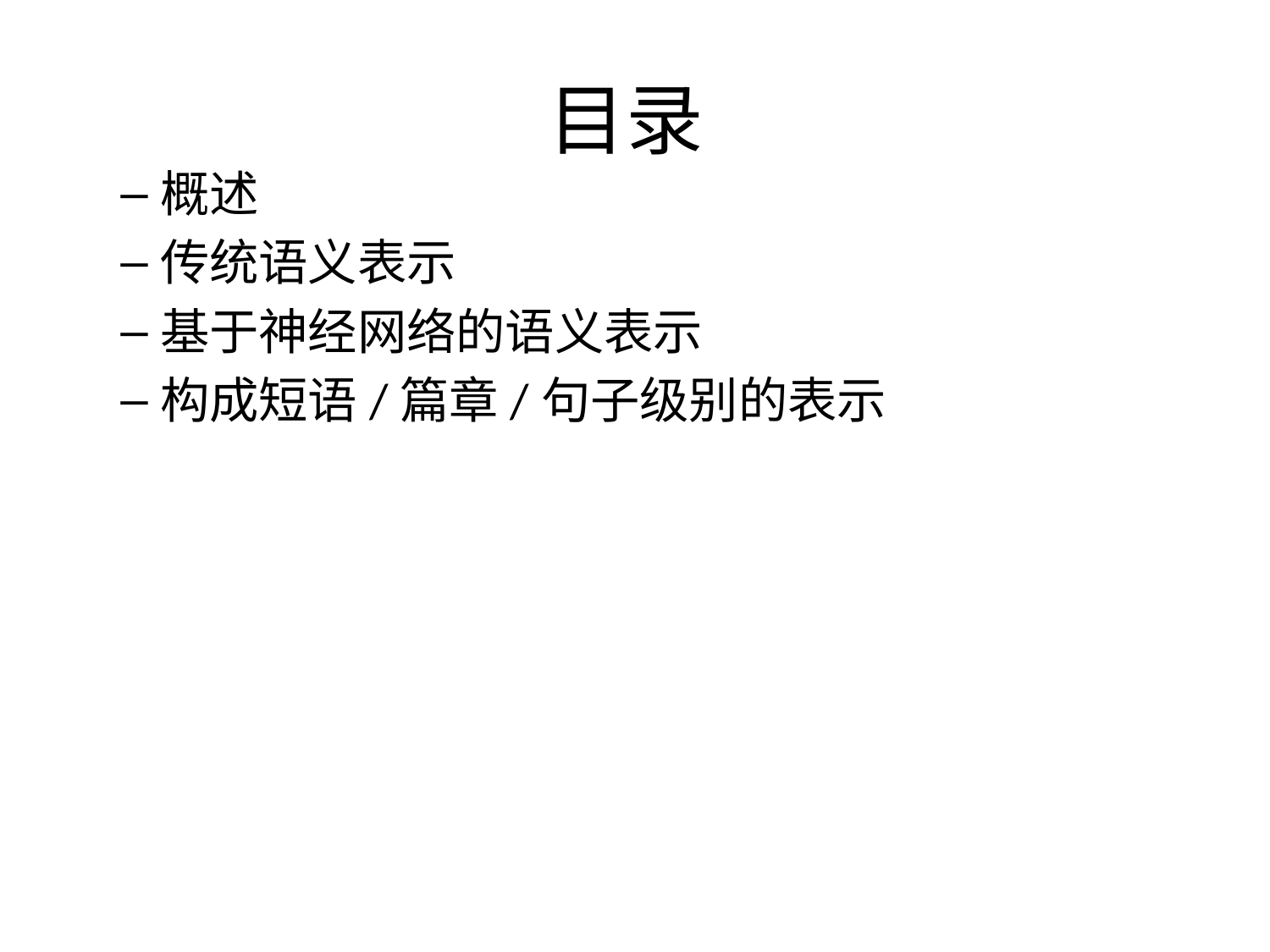

# 目录
概述
传统语义表示
基于神经网络的语义表示
构成短语/篇章/句子级别的表示